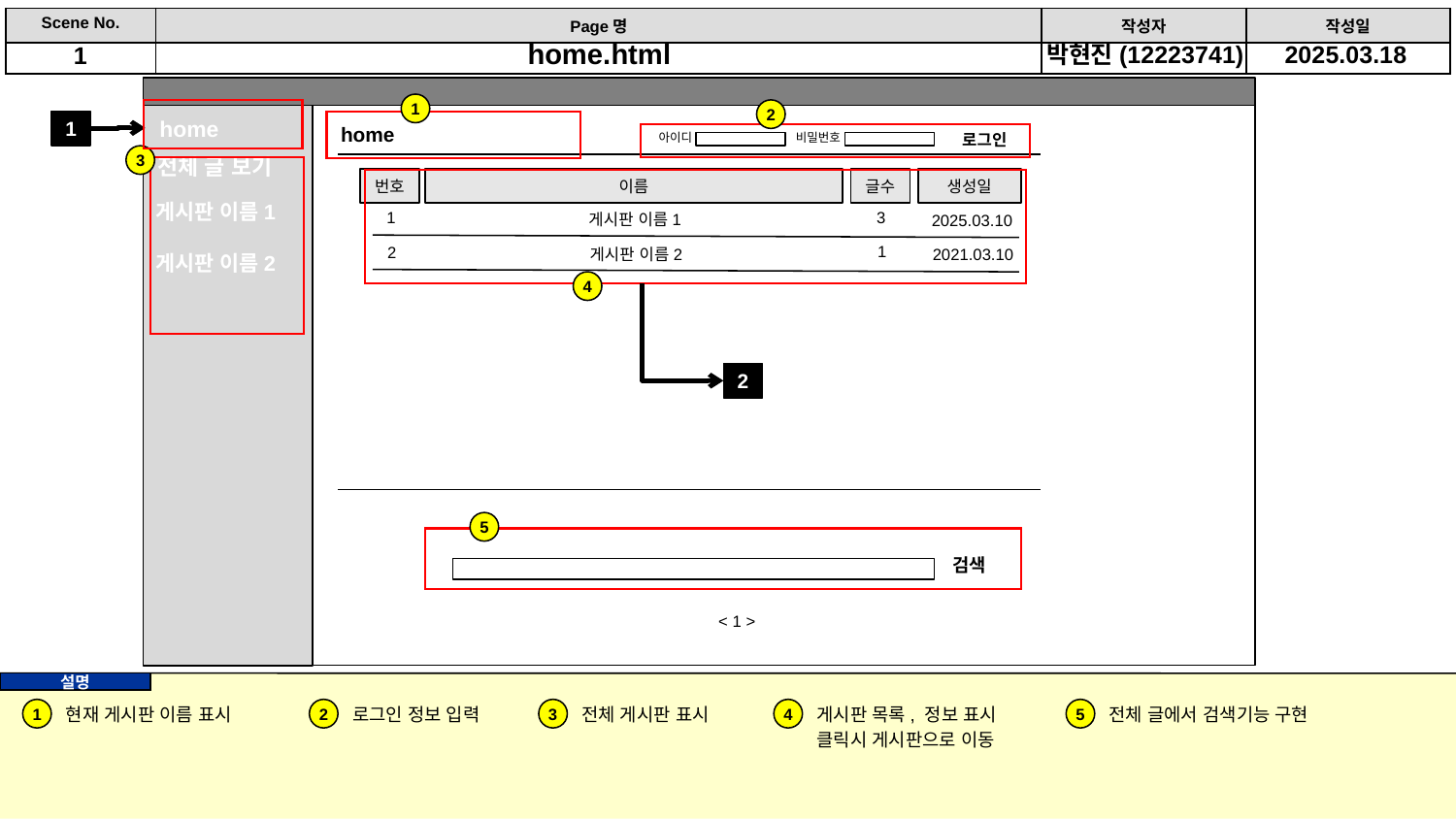

박현진(12223741)
home.html
2025.03.18
1

1

2

home
1

home
아이디
비밀번호
로그인

3
전체 글 보기

이름
글수
생성일
번호

게시판 이름1
3
1
게시판 이름1
2025.03.10
1
2
게시판 이름2
2021.03.10
게시판 이름2
4
2
5

검색

< 1 >
현재 게시판 이름 표시
로그인 정보 입력
전체 게시판 표시
게시판 목록, 정보 표시
클릭시 게시판으로 이동
전체 글에서 검색기능 구현
1
2
3
4
5